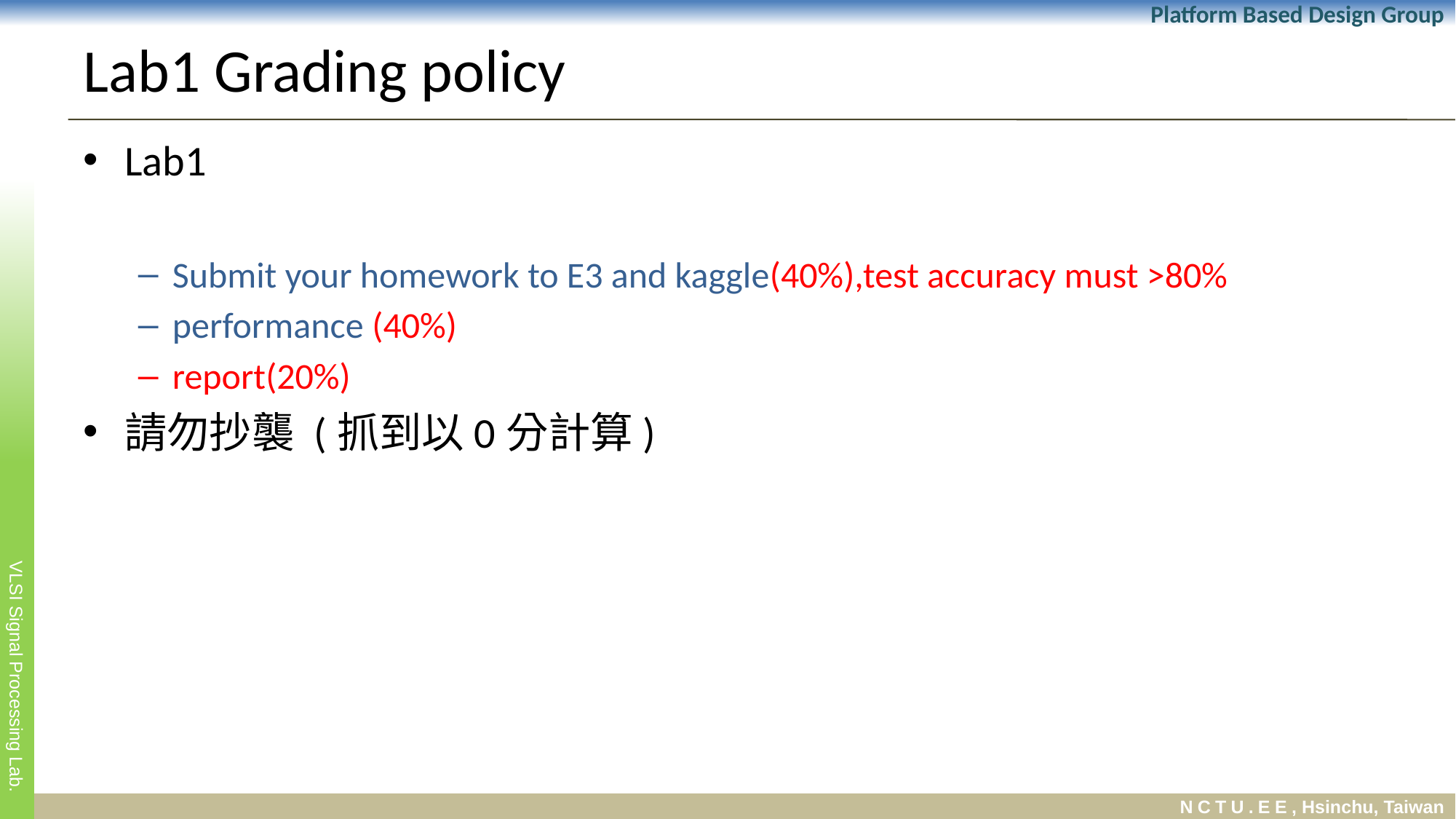

# Lab1 Grading policy
Lab1

Submit your homework to E3 and kaggle(40%),test accuracy must >80%
performance (40%)
report(20%)
請勿抄襲 (抓到以0分計算)